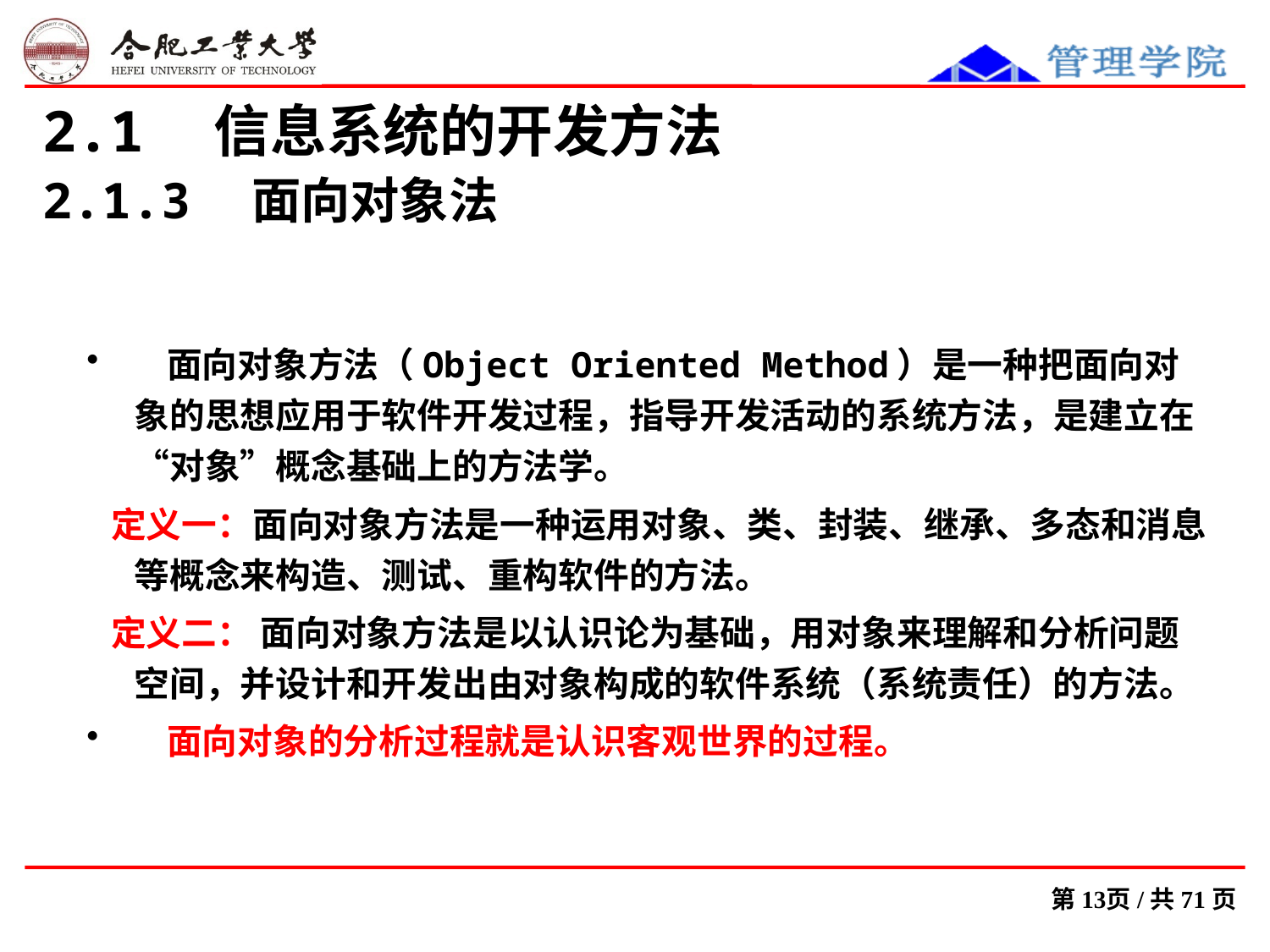

2.1　信息系统的开发方法
2.1.3　面向对象法
   面向对象方法（Object Oriented Method）是一种把面向对象的思想应用于软件开发过程，指导开发活动的系统方法，是建立在“对象”概念基础上的方法学。
  定义一：面向对象方法是一种运用对象、类、封装、继承、多态和消息等概念来构造、测试、重构软件的方法。
  定义二： 面向对象方法是以认识论为基础，用对象来理解和分析问题空间，并设计和开发出由对象构成的软件系统（系统责任）的方法。
   面向对象的分析过程就是认识客观世界的过程。